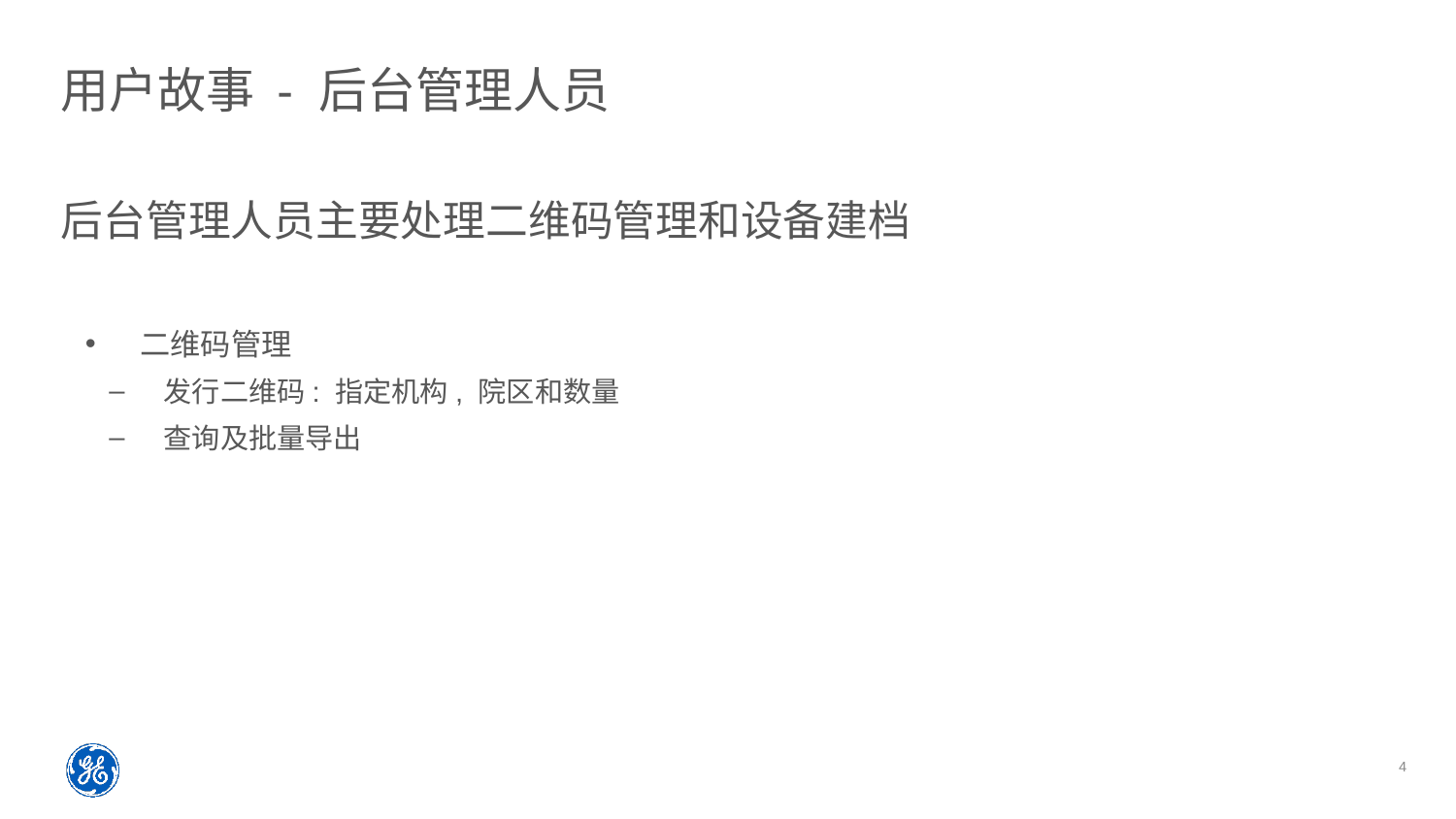

# 用户故事 - 后台管理人员
后台管理人员主要处理二维码管理和设备建档

二维码管理
发行二维码: 指定机构, 院区和数量
查询及批量导出
4